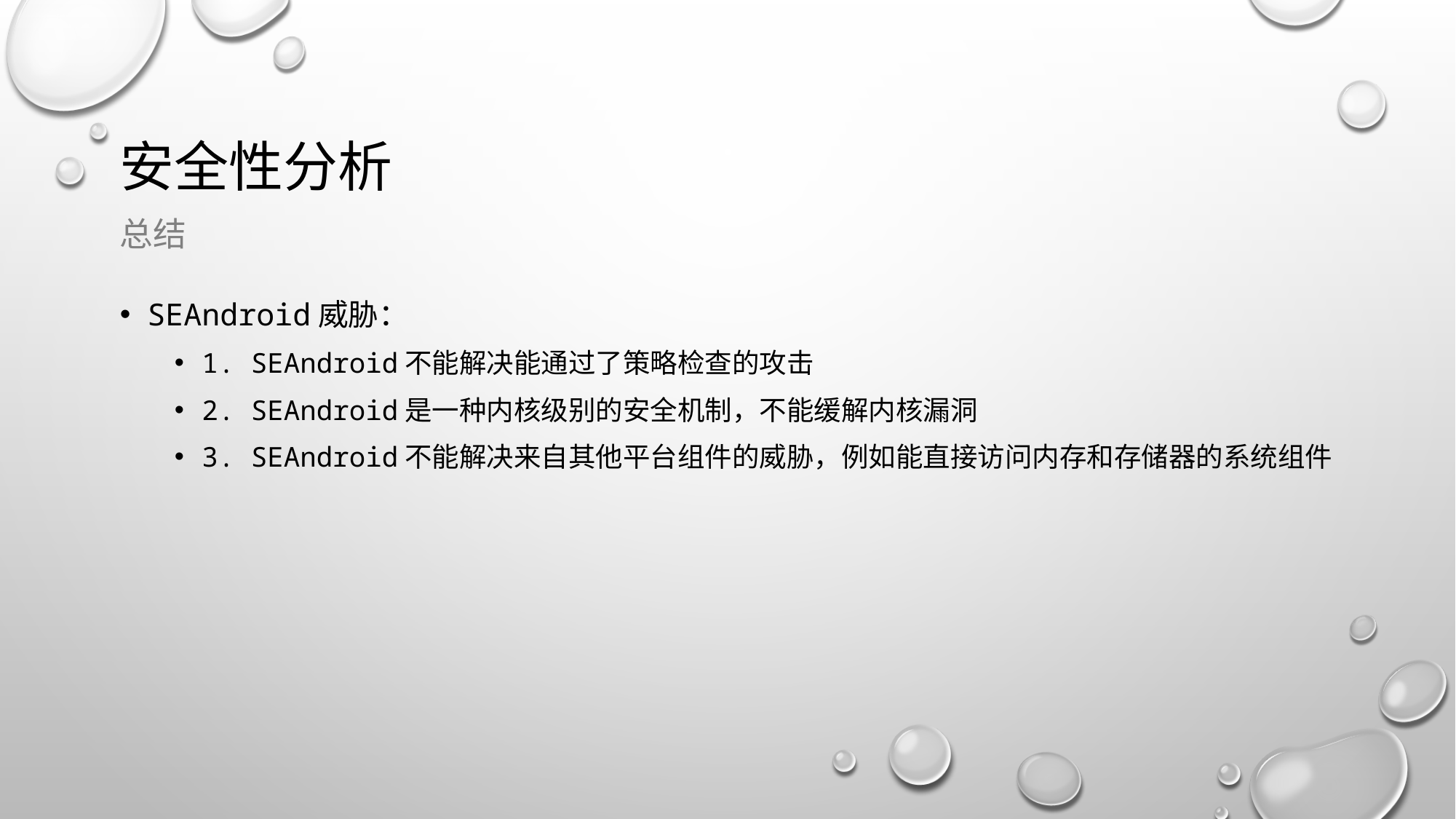

# 安全性分析
总结
SEAndroid威胁：
1. SEAndroid不能解决能通过了策略检查的攻击
2. SEAndroid是一种内核级别的安全机制，不能缓解内核漏洞
3. SEAndroid不能解决来自其他平台组件的威胁，例如能直接访问内存和存储器的系统组件